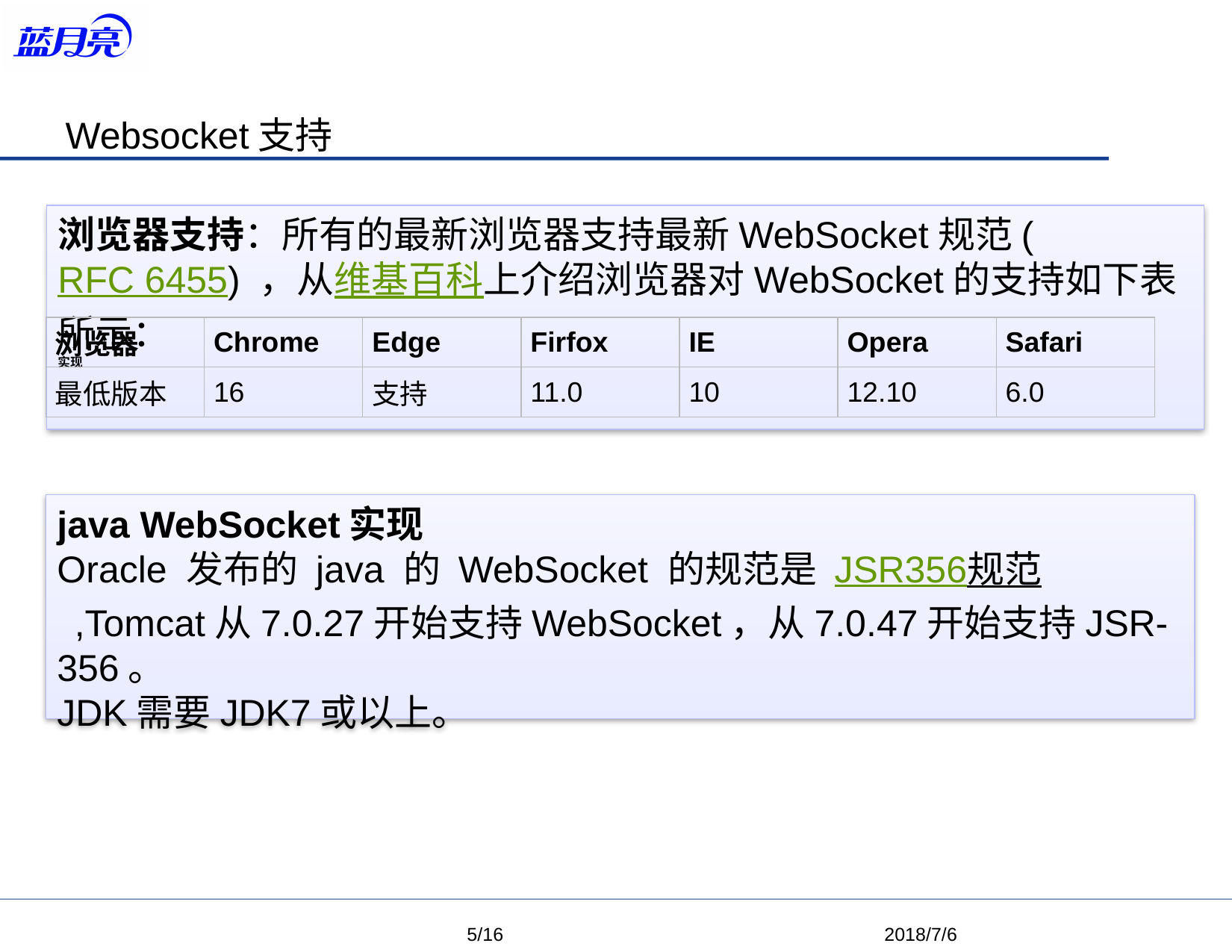

Websocket支持
浏览器支持：所有的最新浏览器支持最新WebSocket规范(RFC 6455) ，从维基百科上介绍浏览器对WebSocket的支持如下表所示：
实现
| 浏览器 | Chrome | Edge | Firfox | IE | Opera | Safari |
| --- | --- | --- | --- | --- | --- | --- |
| 最低版本 | 16 | 支持 | 11.0 | 10 | 12.10 | 6.0 |
java WebSocket实现
Oracle 发布的 java 的 WebSocket 的规范是 JSR356规范 ,Tomcat从7.0.27开始支持WebSocket，从7.0.47开始支持JSR-356。
JDK需要JDK7或以上。

 5/16
  2018/7/6